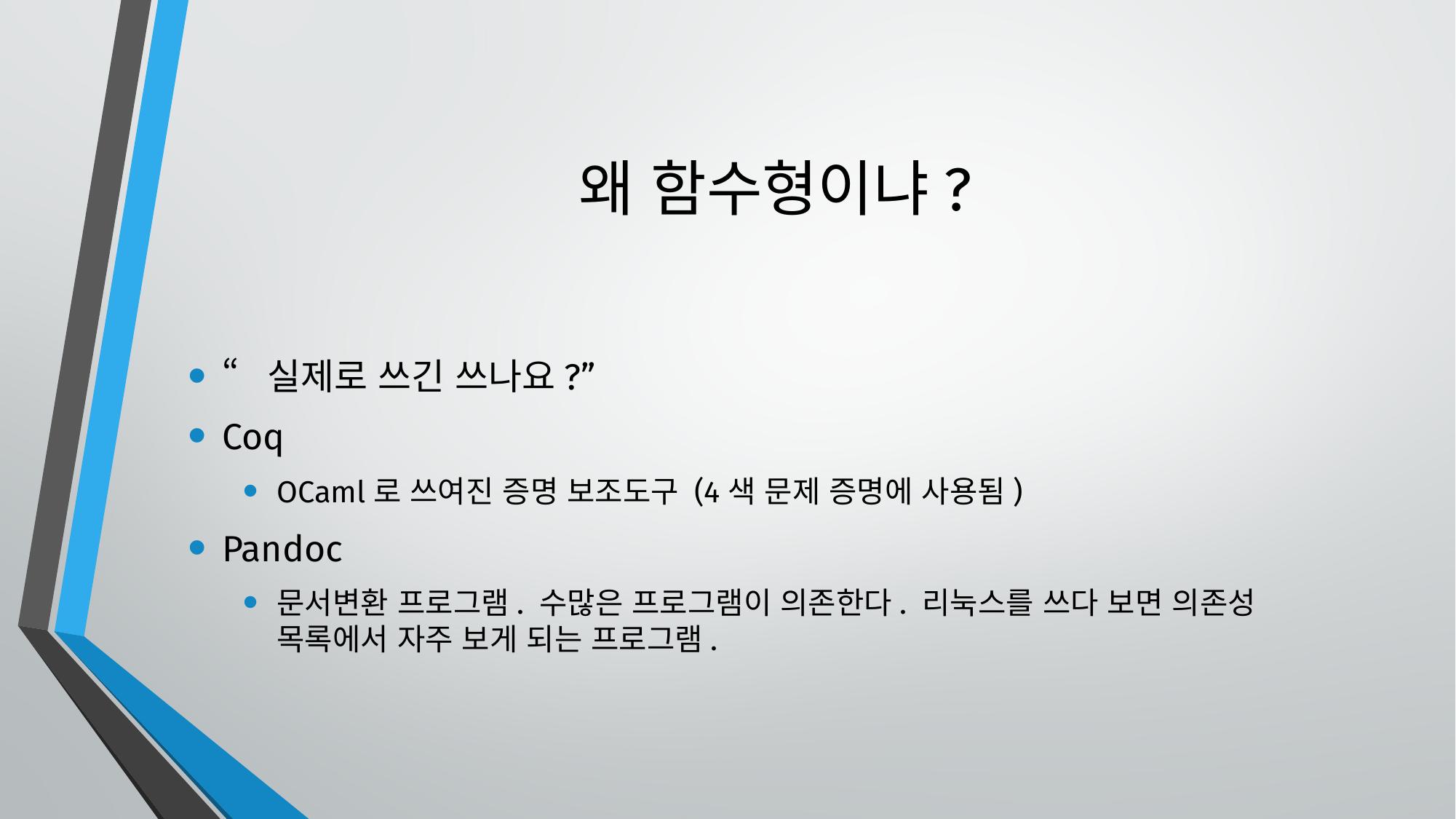

# 왜 함수형이냐?
“실제로 쓰긴 쓰나요?”
Coq
OCaml로 쓰여진 증명 보조도구 (4색 문제 증명에 사용됨)
Pandoc
문서변환 프로그램. 수많은 프로그램이 의존한다. 리눅스를 쓰다 보면 의존성 목록에서 자주 보게 되는 프로그램.